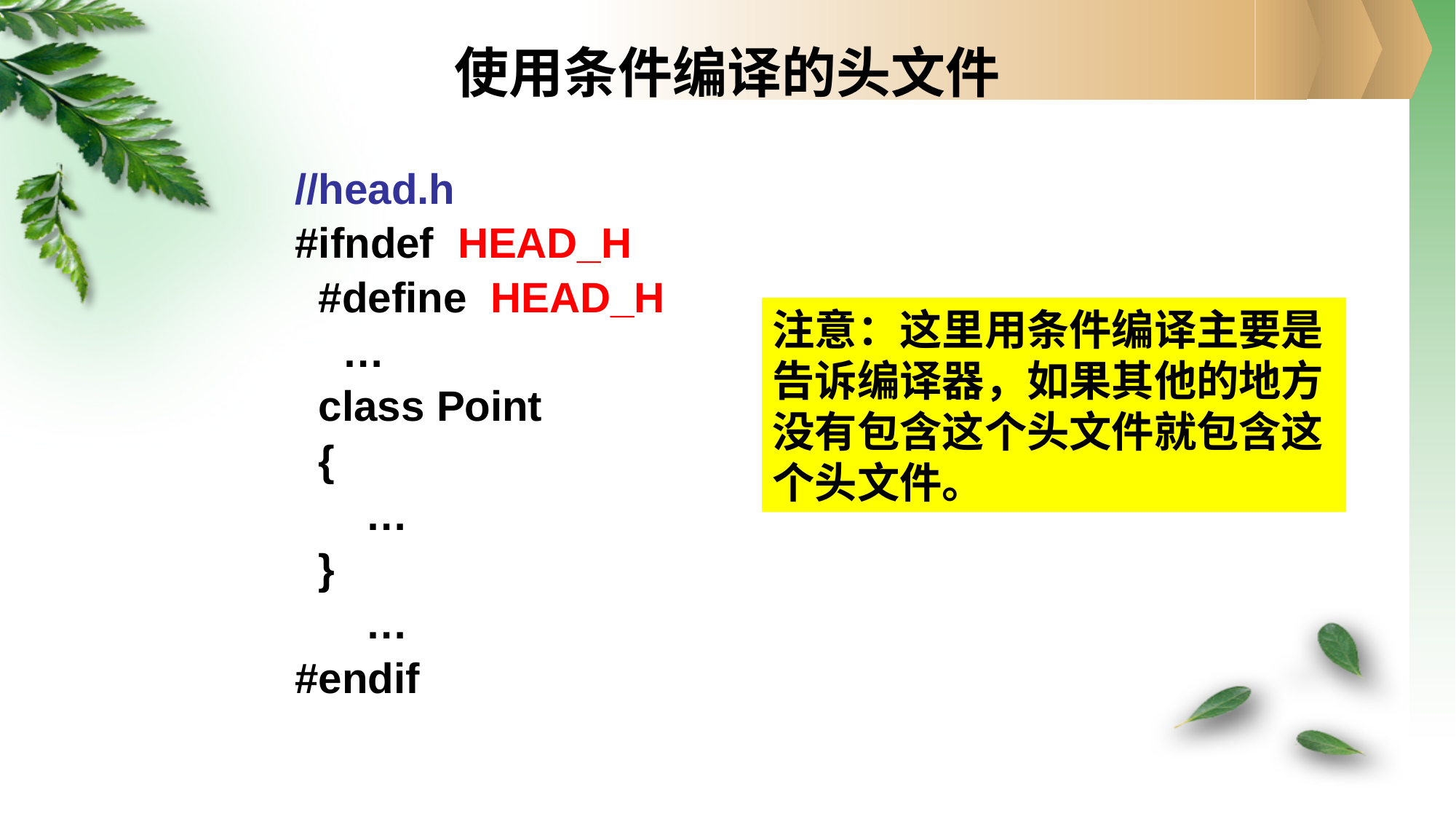

# 使用条件编译的头文件
//head.h
#ifndef  HEAD_H
  #define  HEAD_H
    …
  class Point
  {
      …
  }
      …
#endif
注意：这里用条件编译主要是告诉编译器，如果其他的地方没有包含这个头文件就包含这个头文件。